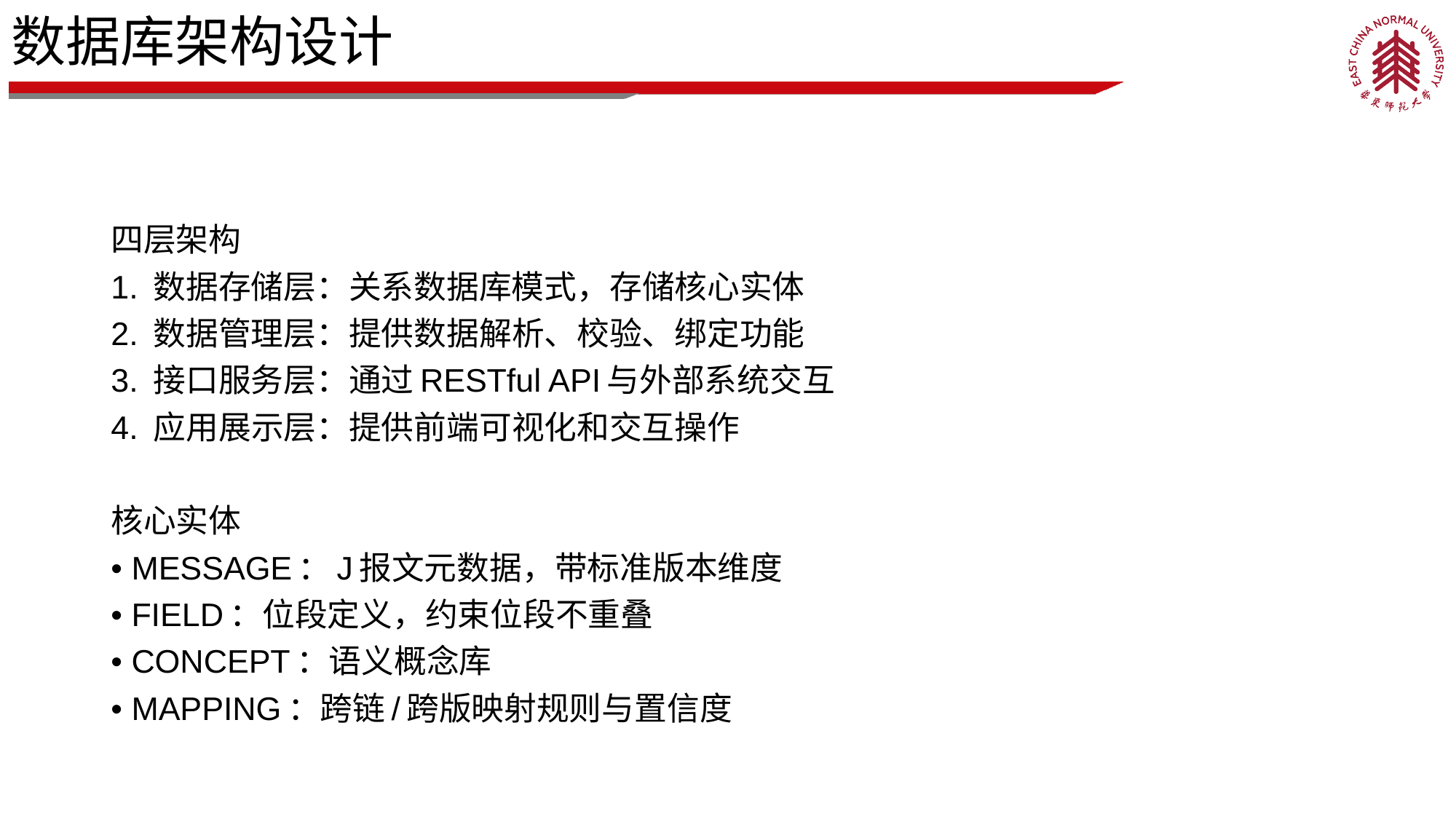

# 数据库架构设计
四层架构
1. 数据存储层：关系数据库模式，存储核心实体
2. 数据管理层：提供数据解析、校验、绑定功能
3. 接口服务层：通过RESTful API与外部系统交互
4. 应用展示层：提供前端可视化和交互操作

核心实体
• MESSAGE：J报文元数据，带标准版本维度
• FIELD：位段定义，约束位段不重叠
• CONCEPT：语义概念库
• MAPPING：跨链/跨版映射规则与置信度